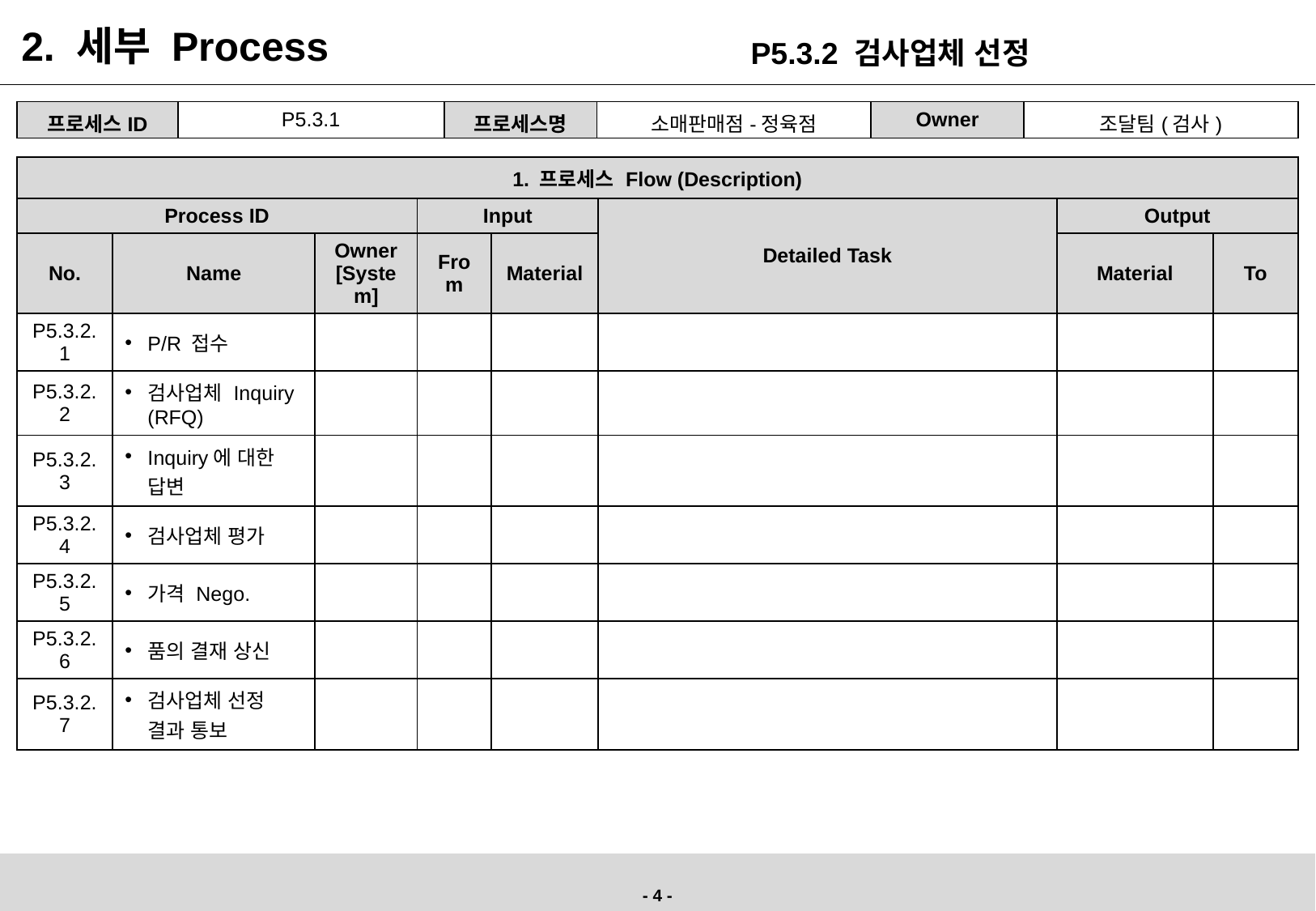

2. 세부 Process
P5.3.2 검사업체 선정
| 프로세스ID | P5.3.1 | 프로세스명 | 소매판매점-정육점 | Owner | 조달팀(검사) |
| --- | --- | --- | --- | --- | --- |
| 1. 프로세스 Flow (Description) |  |  |  |  |  |  |  |
| --- | --- | --- | --- | --- | --- | --- | --- |
| Process ID |  |  | Input |  | Detailed Task | Output |  |
| No. | Name | Owner [System] | From | Material |  | Material | To |
| P5.3.2.1 | P/R 접수 |  |  |  |  |  |  |
| P5.3.2.2 | 검사업체 Inquiry (RFQ) |  |  |  |  |  |  |
| P5.3.2.3 | Inquiry에 대한 답변 |  |  |  |  |  |  |
| P5.3.2.4 | 검사업체 평가 |  |  |  |  |  |  |
| P5.3.2.5 | 가격 Nego. |  |  |  |  |  |  |
| P5.3.2.6 | 품의 결재 상신 |  |  |  |  |  |  |
| P5.3.2.7 | 검사업체 선정 결과 통보 |  |  |  |  |  |  |